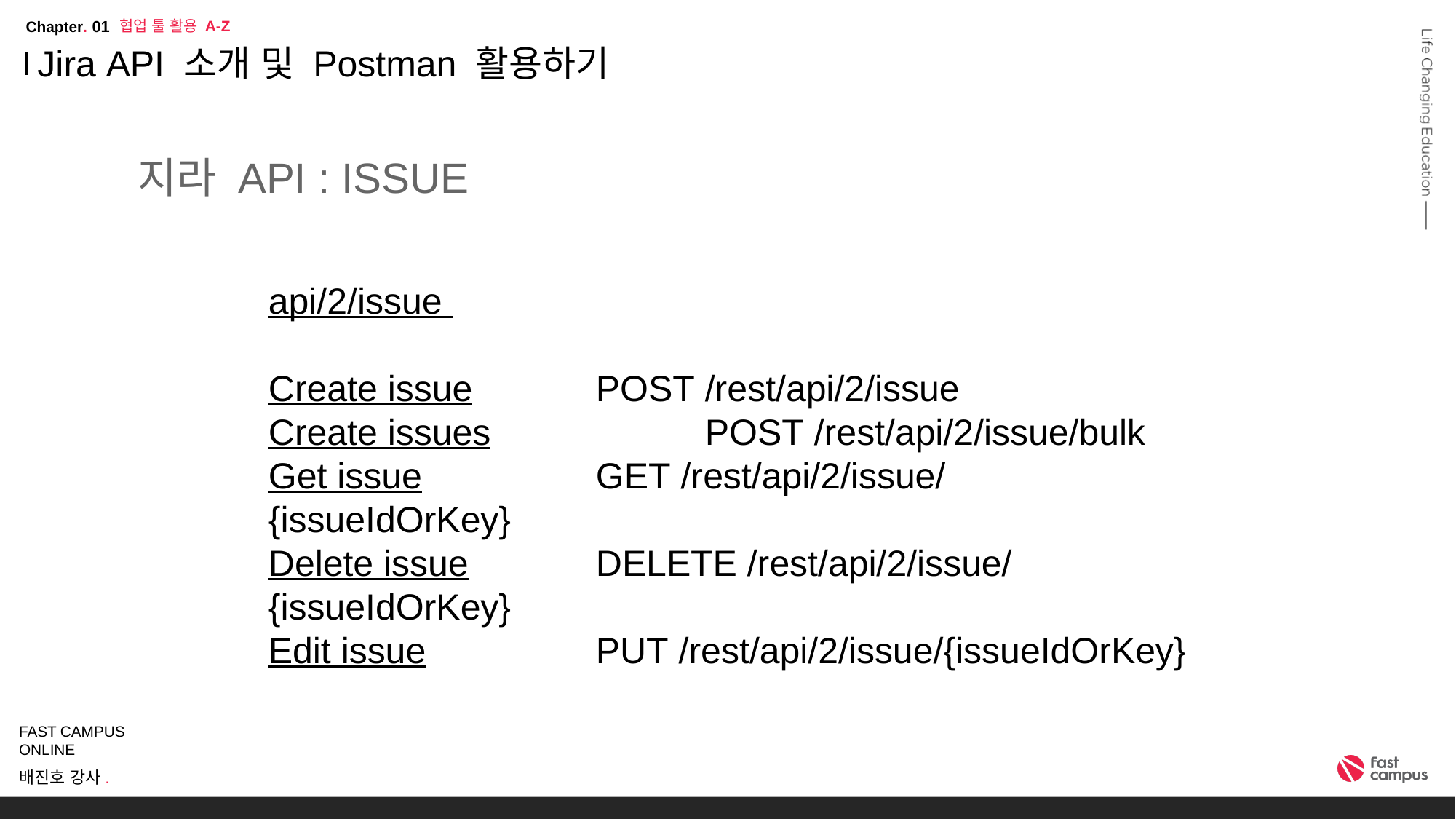

협업 툴 활용 A-Z
01
# Jira API 소개 및 Postman 활용하기
지라 API : ISSUE
api/2/issue

Create issue		POST /rest/api/2/issue
Create issues		POST /rest/api/2/issue/bulk
Get issue		GET /rest/api/2/issue/{issueIdOrKey}
Delete issue		DELETE /rest/api/2/issue/{issueIdOrKey}
Edit issue		PUT /rest/api/2/issue/{issueIdOrKey}